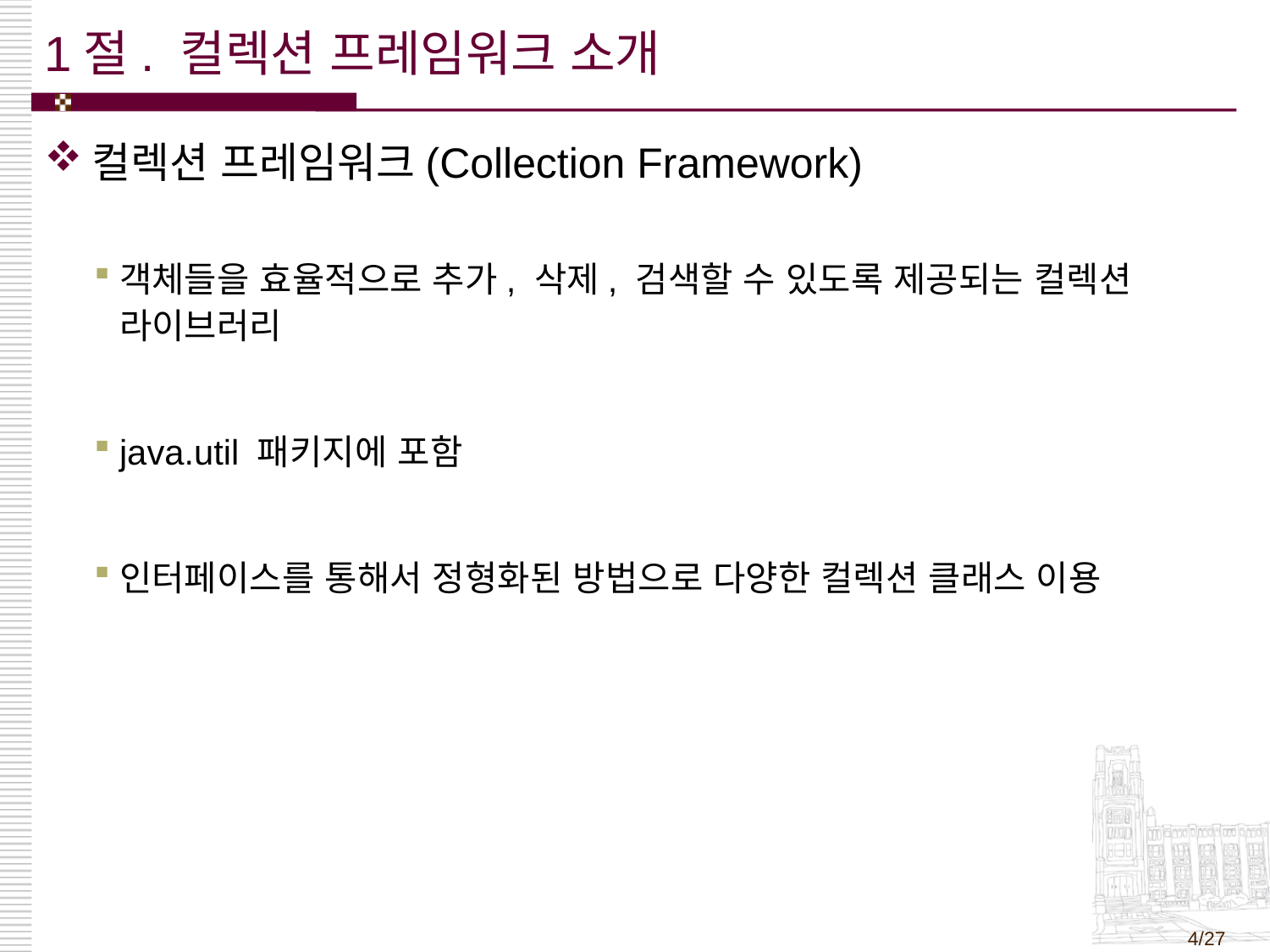

# 1절. 컬렉션 프레임워크 소개
컬렉션 프레임워크(Collection Framework)

객체들을 효율적으로 추가, 삭제, 검색할 수 있도록 제공되는 컬렉션 라이브러리

java.util 패키지에 포함

인터페이스를 통해서 정형화된 방법으로 다양한 컬렉션 클래스 이용